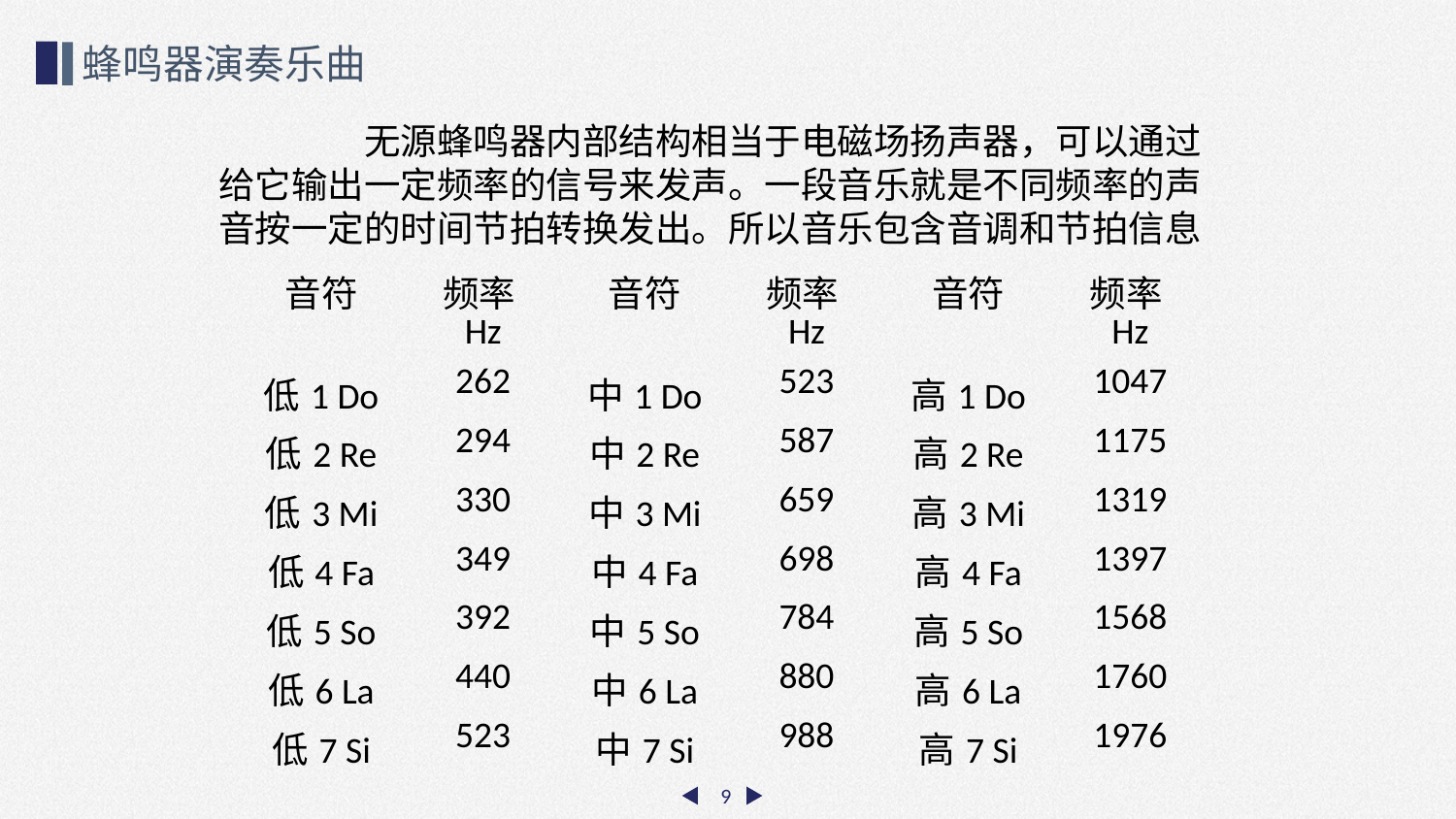

蜂鸣器演奏乐曲

	无源蜂鸣器内部结构相当于电磁场扬声器，可以通过给它输出一定频率的信号来发声。一段音乐就是不同频率的声音按一定的时间节拍转换发出。所以音乐包含音调和节拍信息
| 音符 | 频率 Hz | 音符 | 频率 Hz | 音符 | 频率 Hz |
| --- | --- | --- | --- | --- | --- |
| 低1 Do | 262 | 中1 Do | 523 | 高1 Do | 1047 |
| 低2 Re | 294 | 中2 Re | 587 | 高2 Re | 1175 |
| 低3 Mi | 330 | 中3 Mi | 659 | 高3 Mi | 1319 |
| 低4 Fa | 349 | 中4 Fa | 698 | 高4 Fa | 1397 |
| 低5 So | 392 | 中5 So | 784 | 高5 So | 1568 |
| 低6 La | 440 | 中6 La | 880 | 高6 La | 1760 |
| 低7 Si | 523 | 中7 Si | 988 | 高7 Si | 1976 |
9